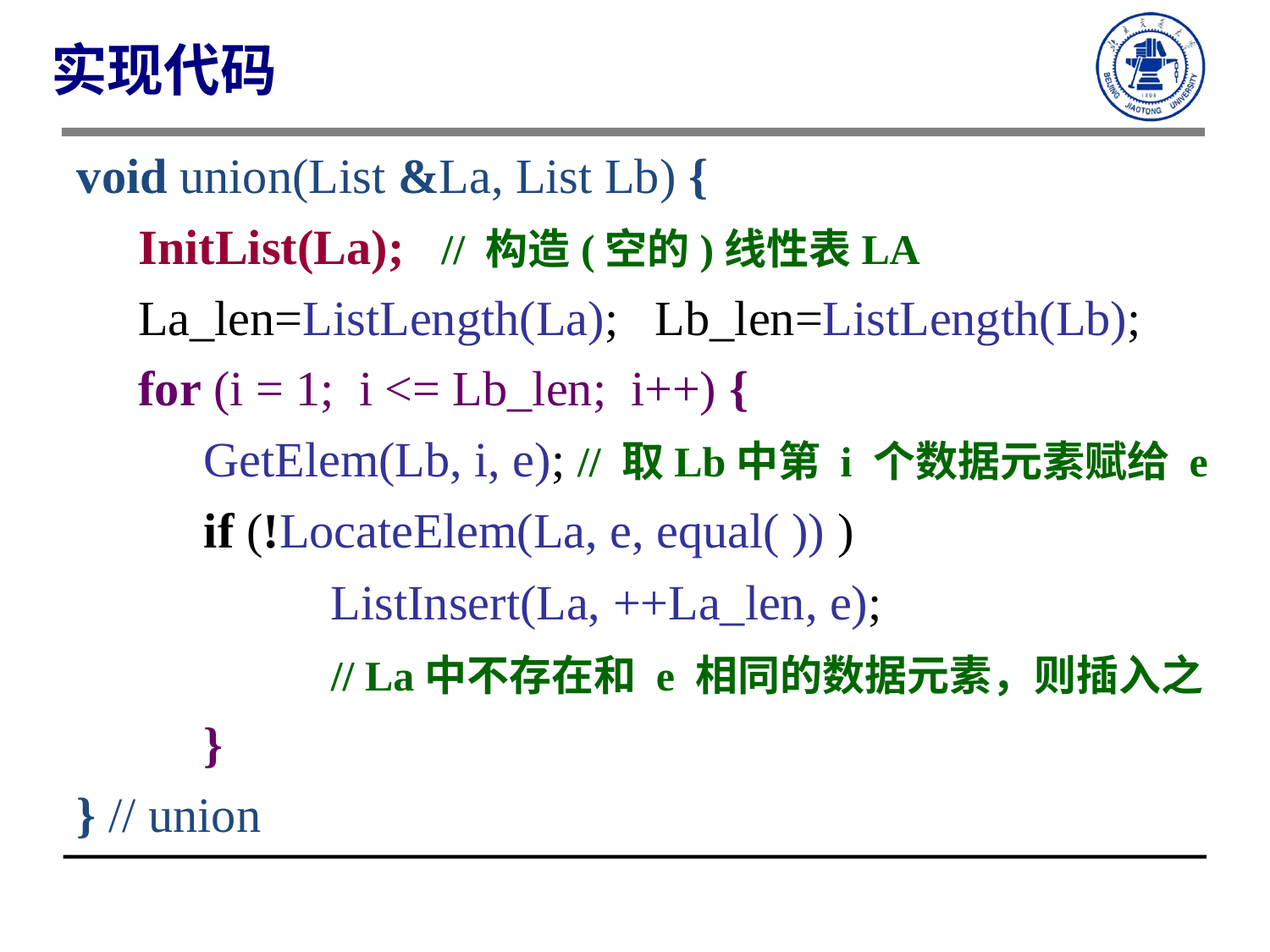

实现代码
void union(List &La, List Lb) {
     InitList(La);   // 构造(空的)线性表LA
     La_len=ListLength(La);   Lb_len=ListLength(Lb);
     for (i = 1;  i <= Lb_len;  i++) {
 	GetElem(Lb, i, e); // 取Lb中第 i 个数据元素赋给 e
    	if (!LocateElem(La, e, equal( )) )
       		ListInsert(La, ++La_len, e);
            	// La中不存在和 e 相同的数据元素，则插入之
 	}
} // union